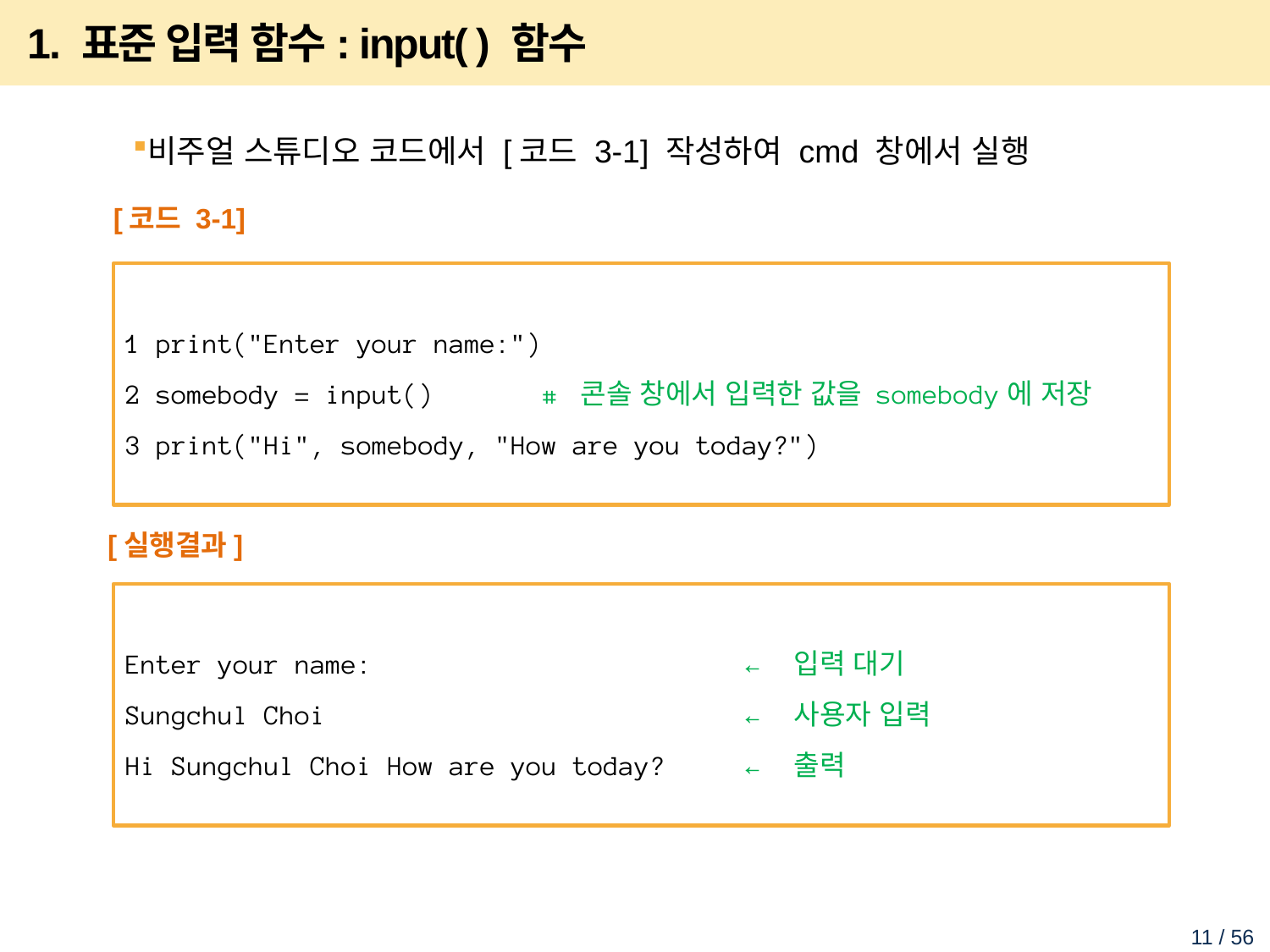

# 1. 표준 입력 함수: input( ) 함수
비주얼 스튜디오 코드에서 [코드 3-1] 작성하여 cmd 창에서 실행
[코드 3-1]
1 print("Enter your name:")
2 somebody = input()       # 콘솔 창에서 입력한 값을 somebody에 저장
3 print("Hi", somebody, "How are you today?")
[실행결과]
Enter your name:                        ← 입력 대기
Sungchul Choi                           ← 사용자 입력
Hi Sungchul Choi How are you today?     ← 출력